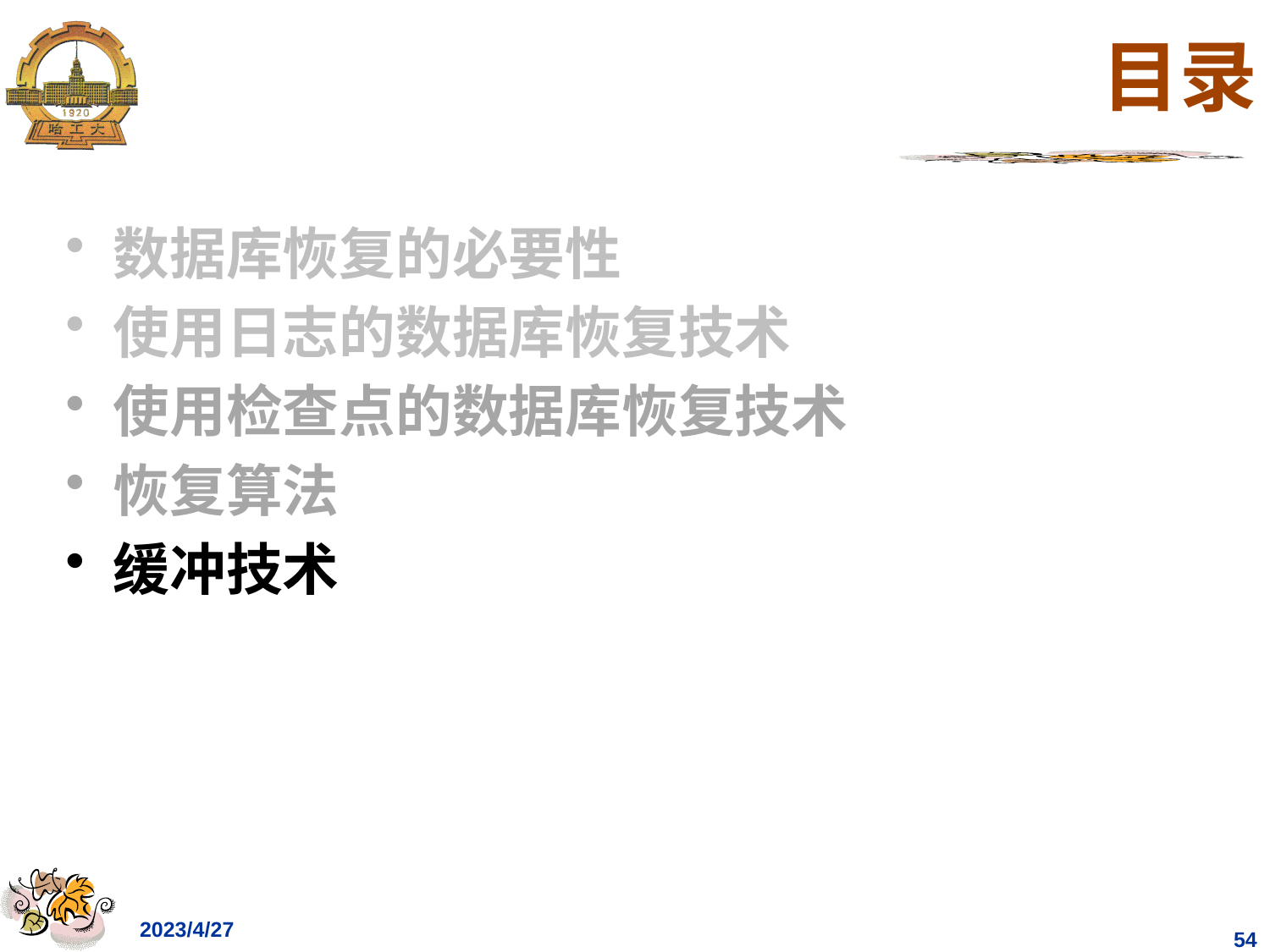

# 目录
数据库恢复的必要性
使用日志的数据库恢复技术
使用检查点的数据库恢复技术
恢复算法
缓冲技术
2023/4/27

54